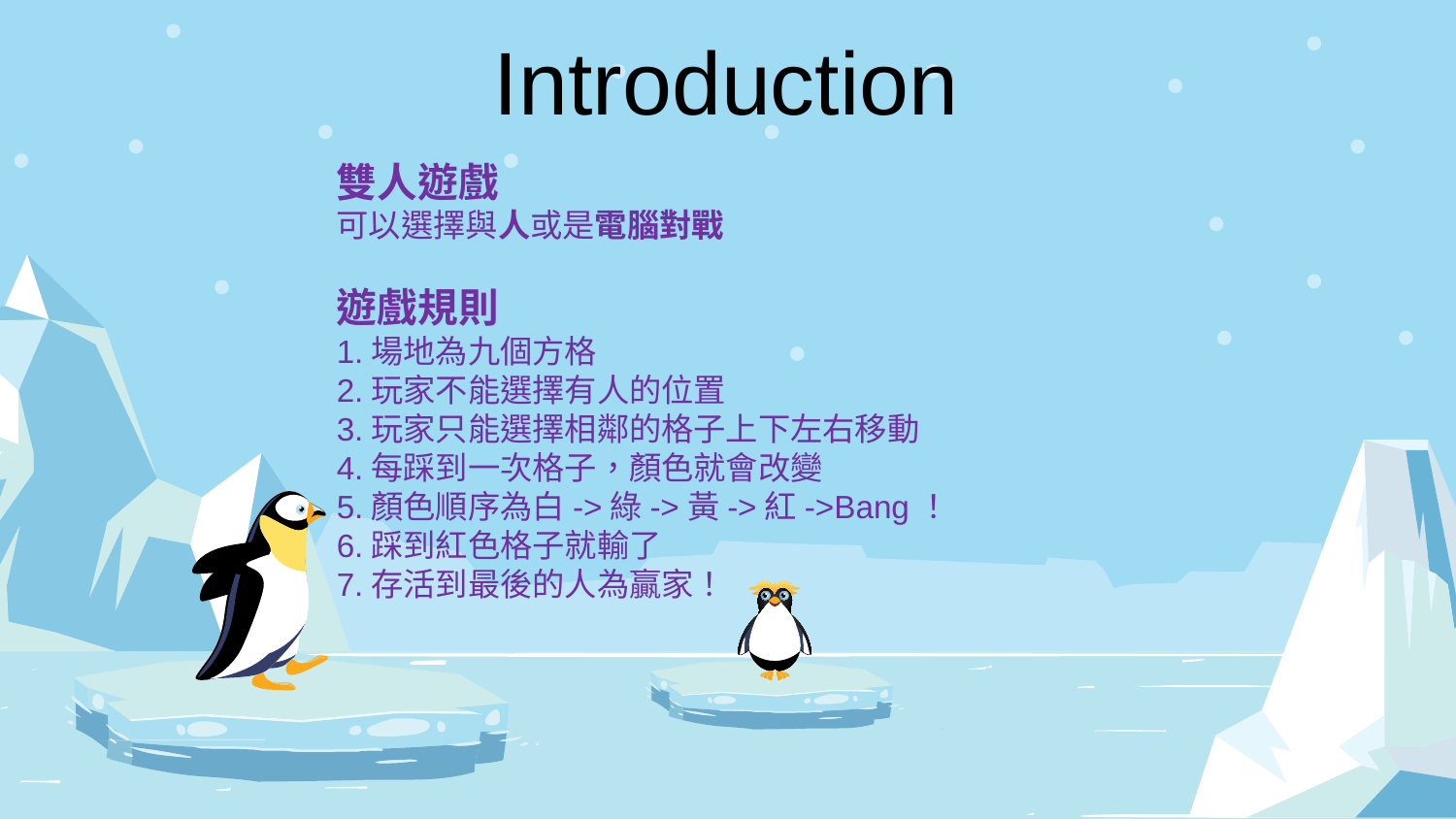

# Introduction
雙人遊戲
可以選擇與人或是電腦對戰

遊戲規則
1.場地為九個方格
2.玩家不能選擇有人的位置
3.玩家只能選擇相鄰的格子上下左右移動
4.每踩到一次格子，顏色就會改變
5.顏色順序為白->綠->黃->紅->Bang！
6.踩到紅色格子就輸了
7.存活到最後的人為贏家！